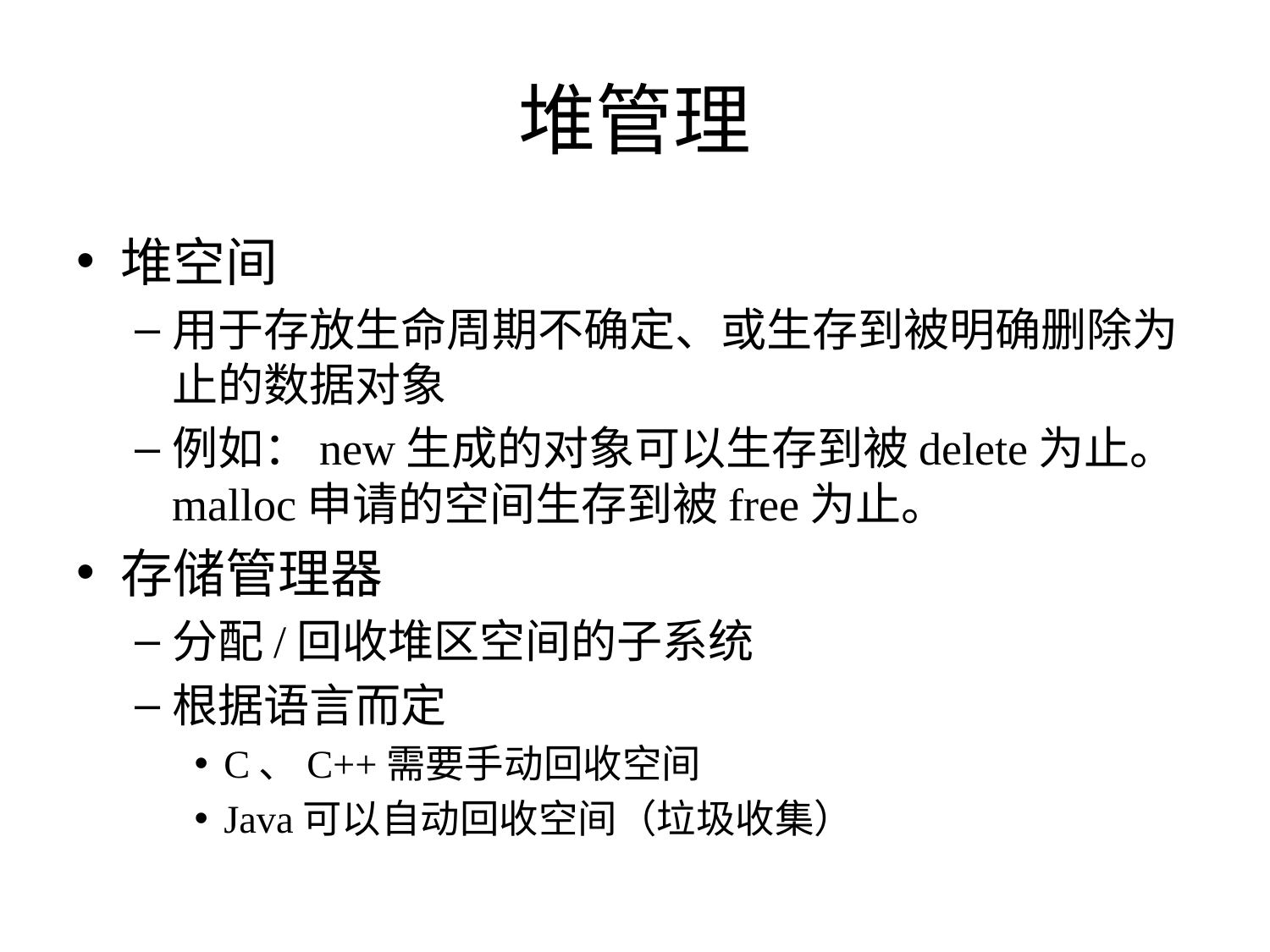

# 堆管理
堆空间
用于存放生命周期不确定、或生存到被明确删除为止的数据对象
例如：new生成的对象可以生存到被delete为止。malloc申请的空间生存到被free为止。
存储管理器
分配/回收堆区空间的子系统
根据语言而定
C、C++需要手动回收空间
Java可以自动回收空间（垃圾收集）